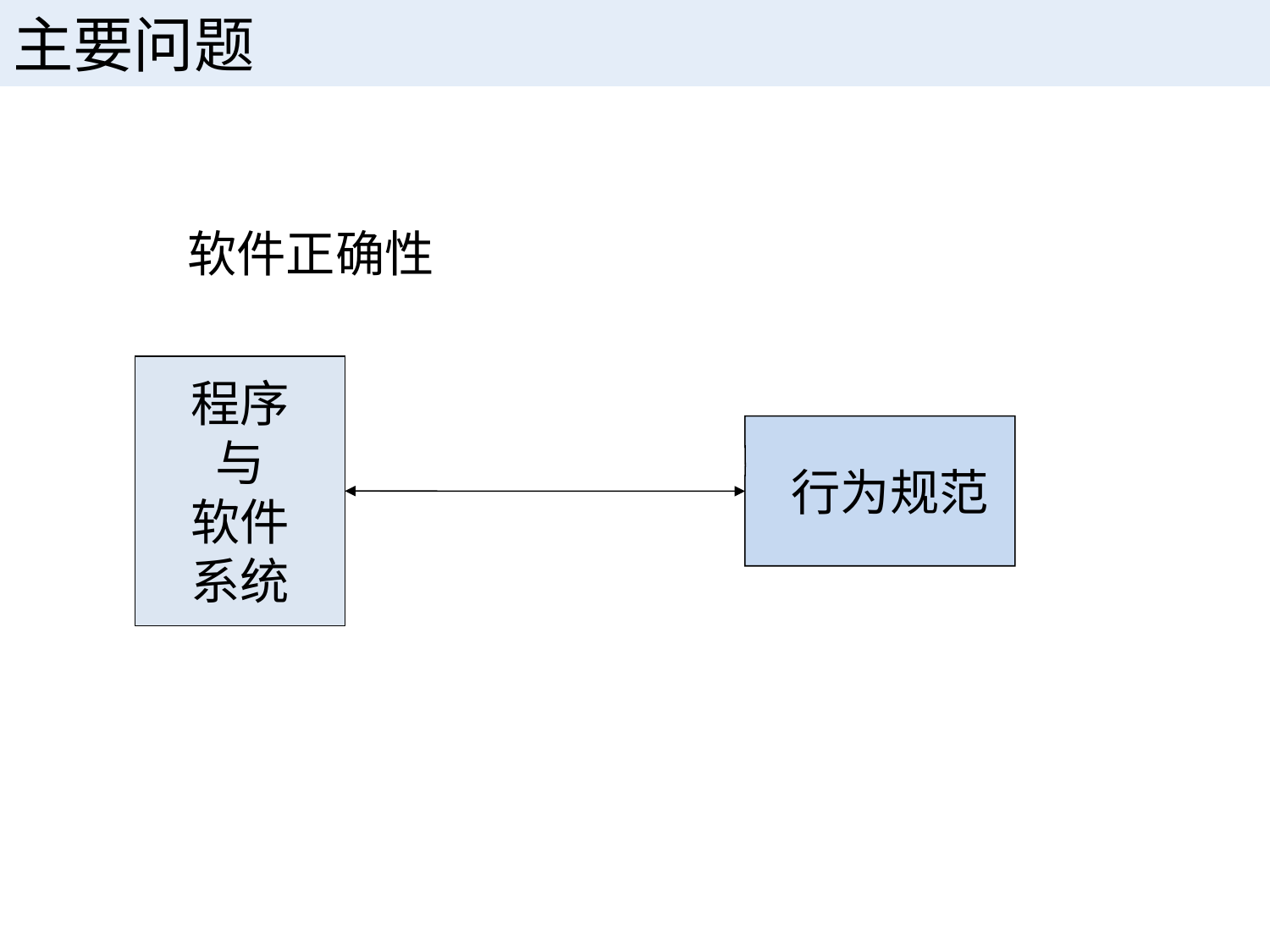

# 主要问题
软件正确性
程序
与
软件
系统
  行为规范